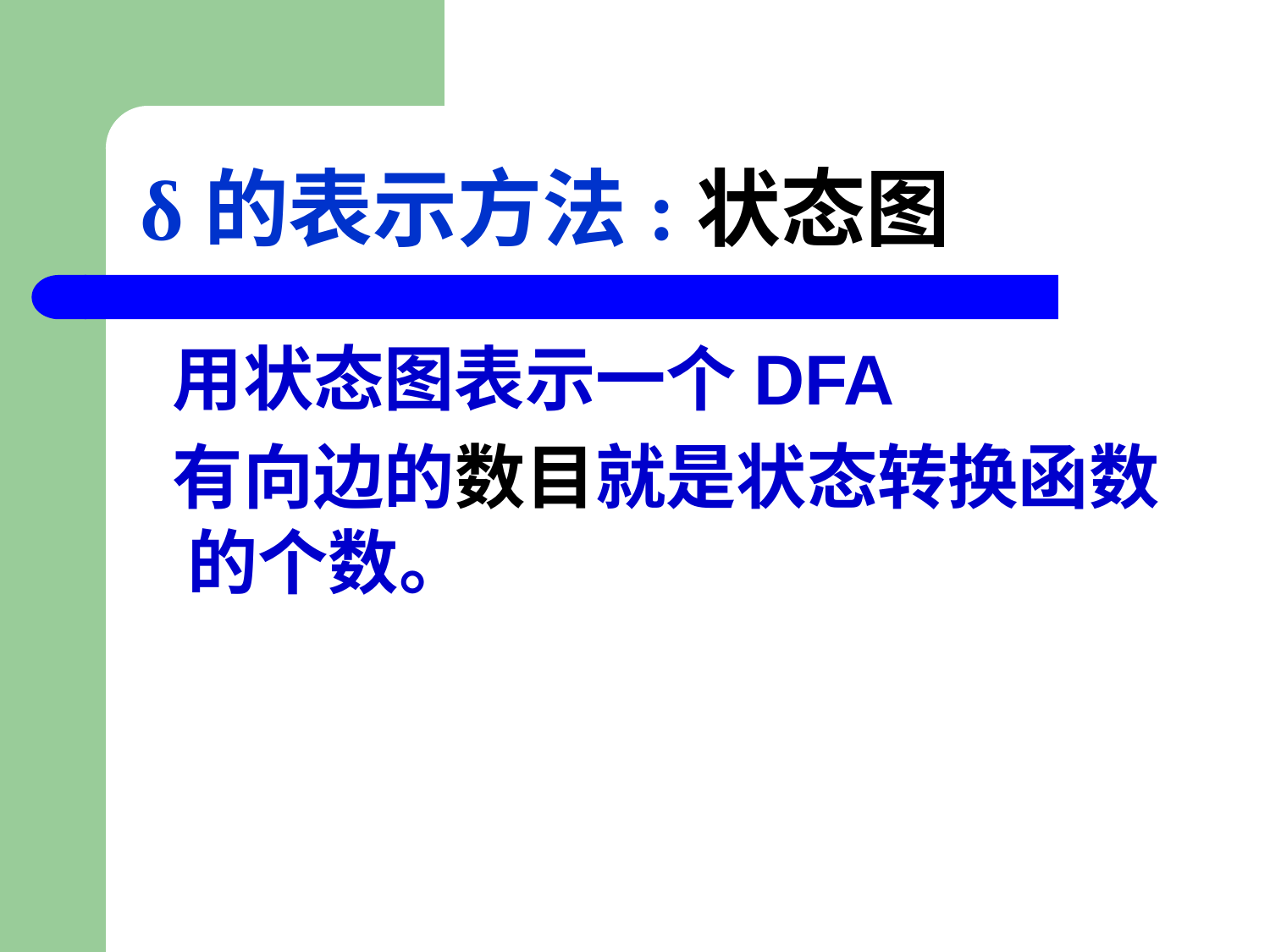

# δ的表示方法:状态图
 用状态图表示一个DFA
 有向边的数目就是状态转换函数的个数。